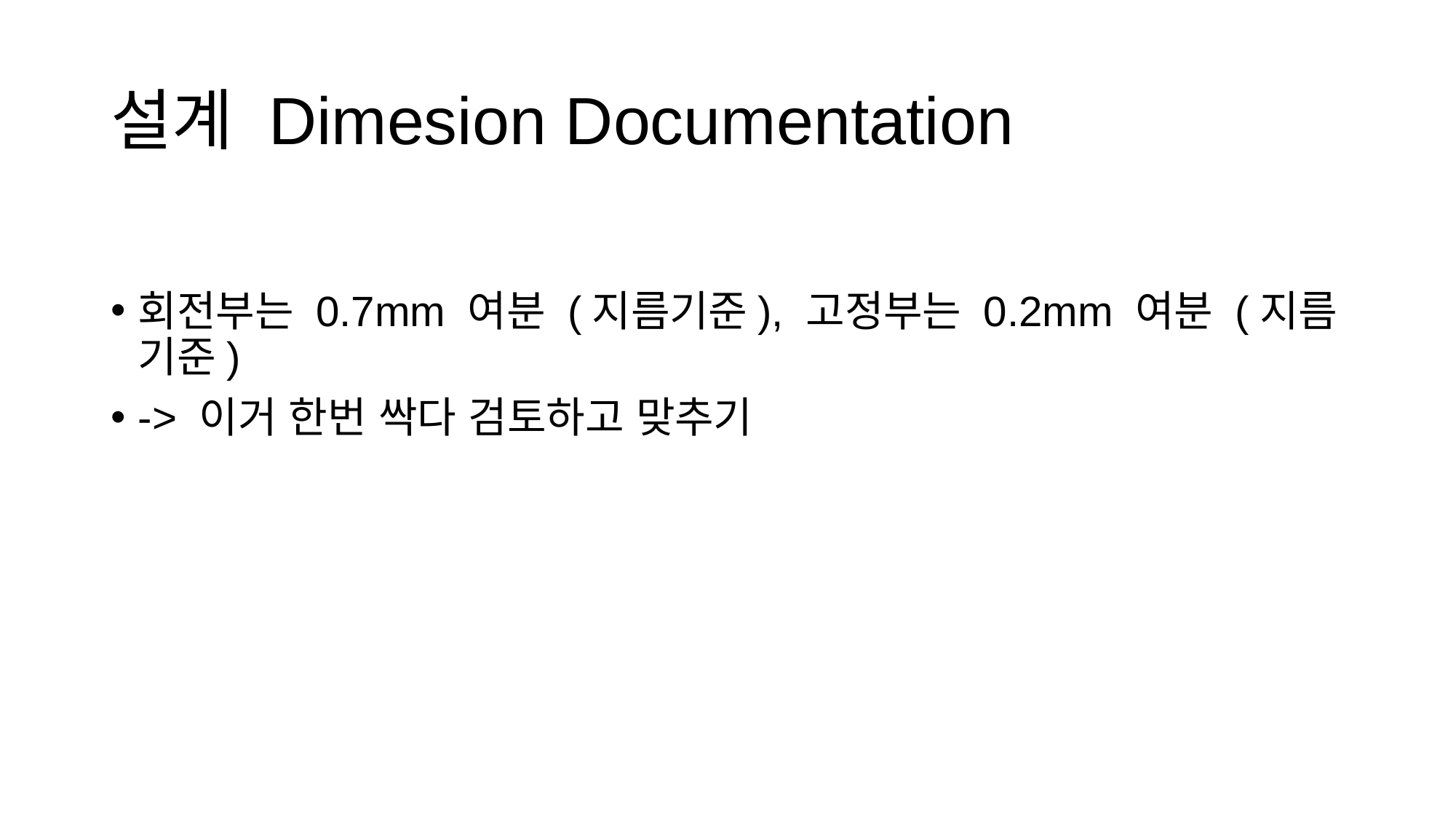

# 설계 Dimesion Documentation

회전부는 0.7mm 여분 (지름기준), 고정부는 0.2mm 여분 (지름 기준)
-> 이거 한번 싹다 검토하고 맞추기